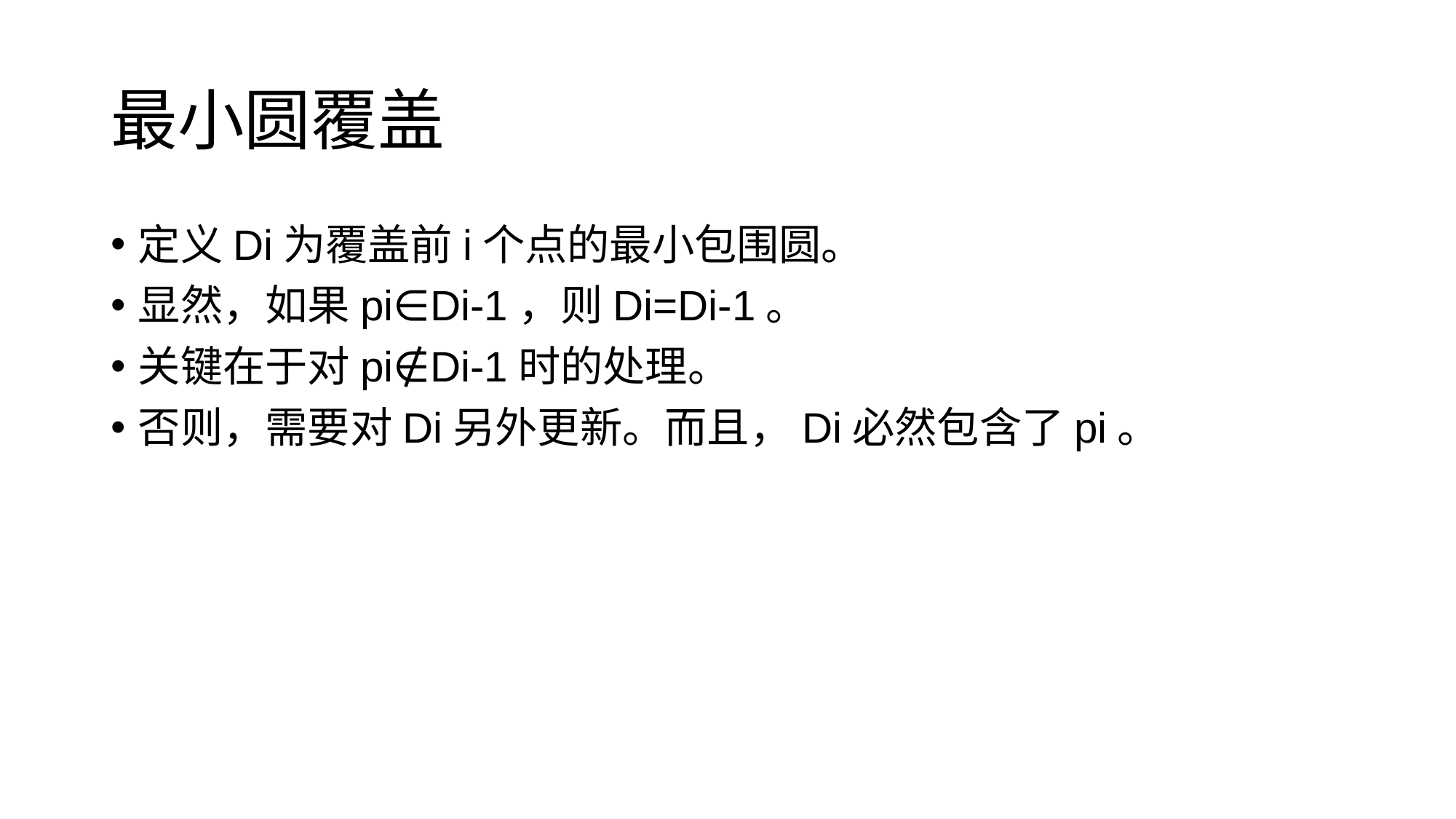

# 最小圆覆盖
定义Di为覆盖前i个点的最小包围圆。
显然，如果pi∈Di-1，则Di=Di-1。
关键在于对pi∉Di-1时的处理。
否则，需要对Di另外更新。而且，Di必然包含了pi。